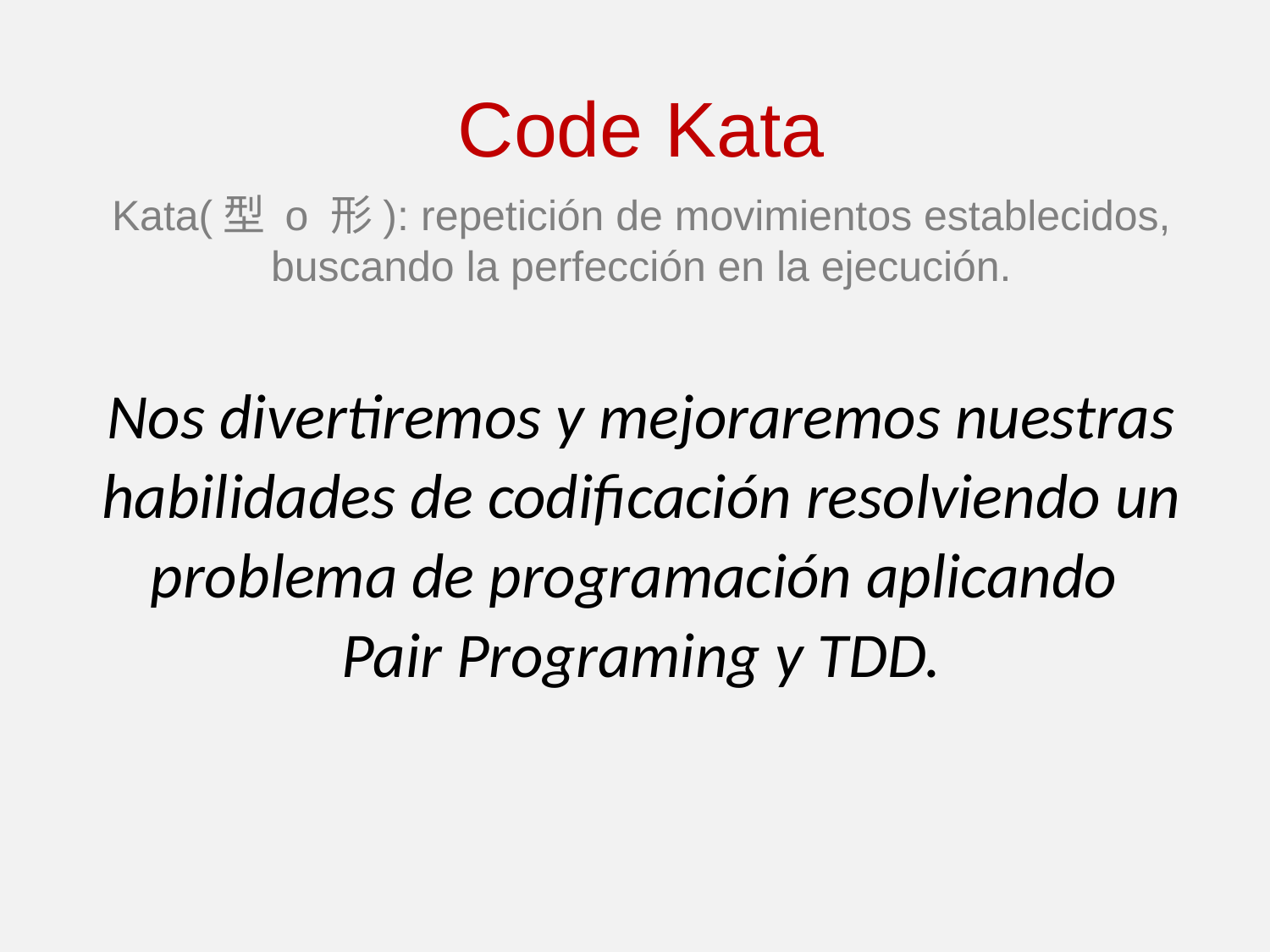

# Code Kata
Kata(型 o 形): repetición de movimientos establecidos, buscando la perfección en la ejecución.
Nos divertiremos y mejoraremos nuestras habilidades de codificación resolviendo un problema de programación aplicando
Pair Programing y TDD.